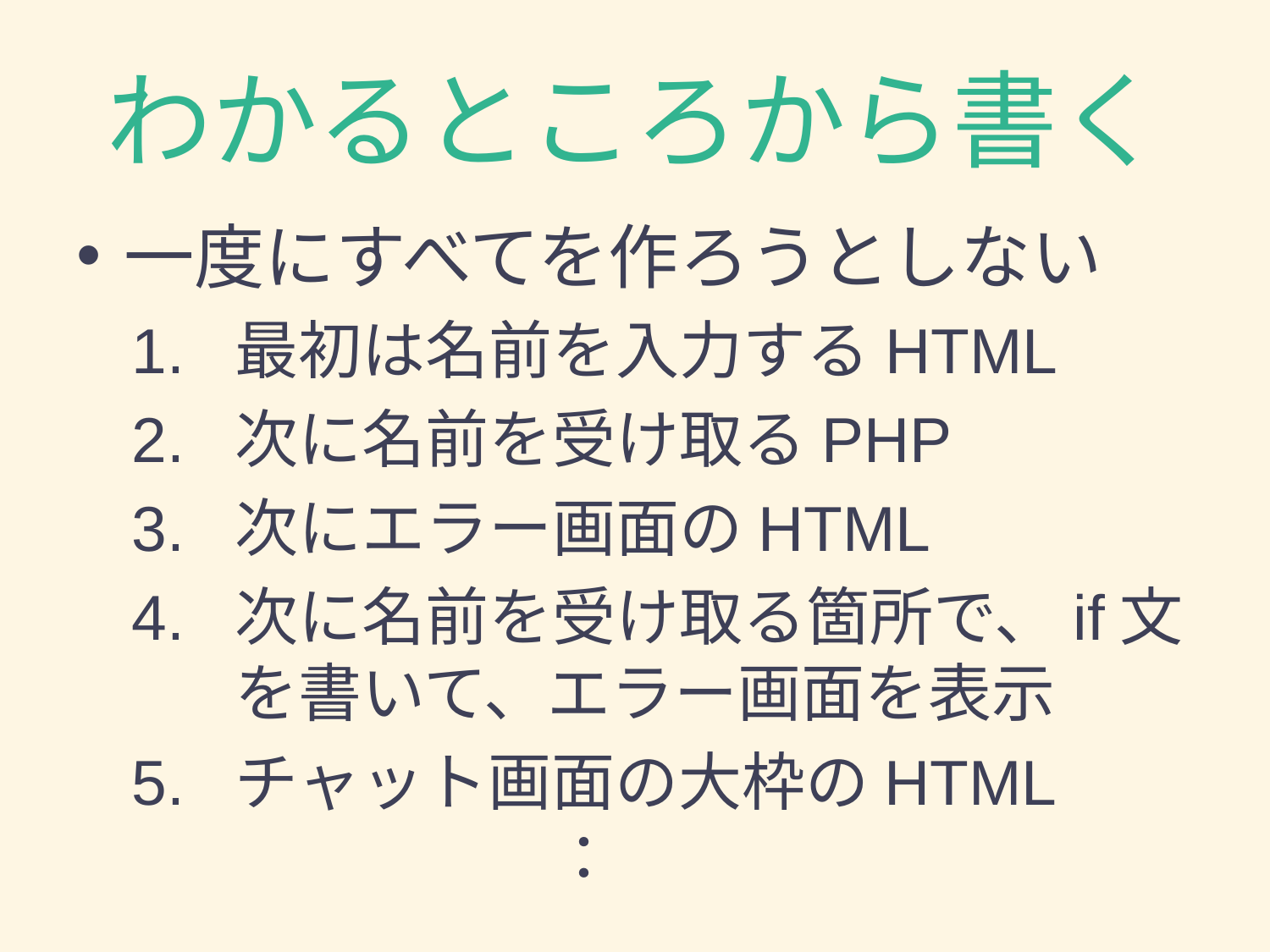

# わかるところから書く
一度にすべてを作ろうとしない
最初は名前を入力するHTML
次に名前を受け取るPHP
次にエラー画面のHTML
次に名前を受け取る箇所で、if文を書いて、エラー画面を表示
チャット画面の大枠のHTML
　　　　　：